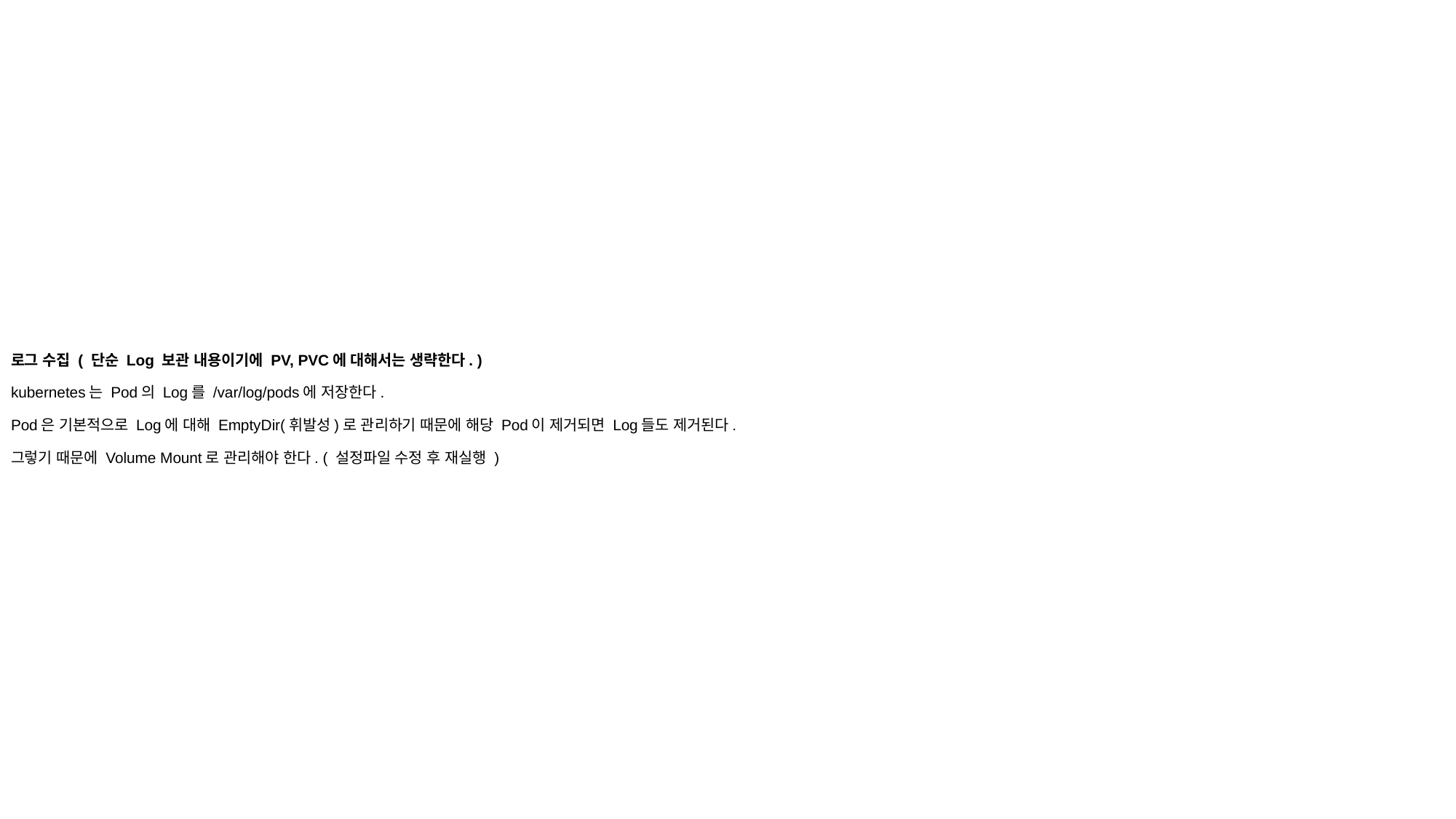

# 로그 수집 ( 단순 Log 보관 내용이기에 PV, PVC에 대해서는 생략한다. ) kubernetes는 Pod의 Log를 /var/log/pods에 저장한다. Pod은 기본적으로 Log에 대해 EmptyDir(휘발성)로 관리하기 때문에 해당 Pod이 제거되면 Log들도 제거된다. 그렇기 때문에 Volume Mount로 관리해야 한다. ( 설정파일 수정 후 재실행 )